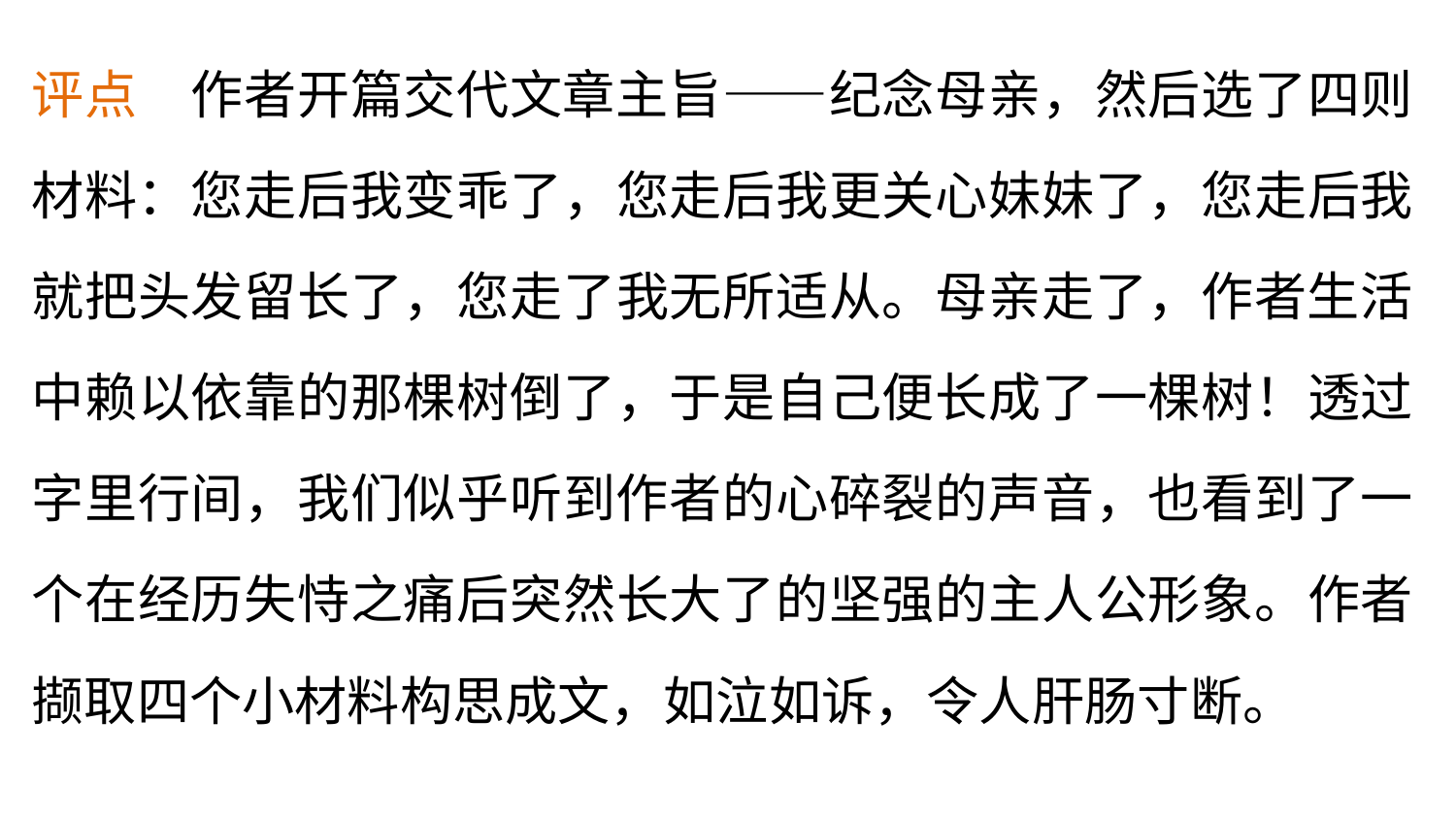

评点　作者开篇交代文章主旨——纪念母亲，然后选了四则材料：您走后我变乖了，您走后我更关心妹妹了，您走后我就把头发留长了，您走了我无所适从。母亲走了，作者生活中赖以依靠的那棵树倒了，于是自己便长成了一棵树！透过字里行间，我们似乎听到作者的心碎裂的声音，也看到了一个在经历失恃之痛后突然长大了的坚强的主人公形象。作者撷取四个小材料构思成文，如泣如诉，令人肝肠寸断。